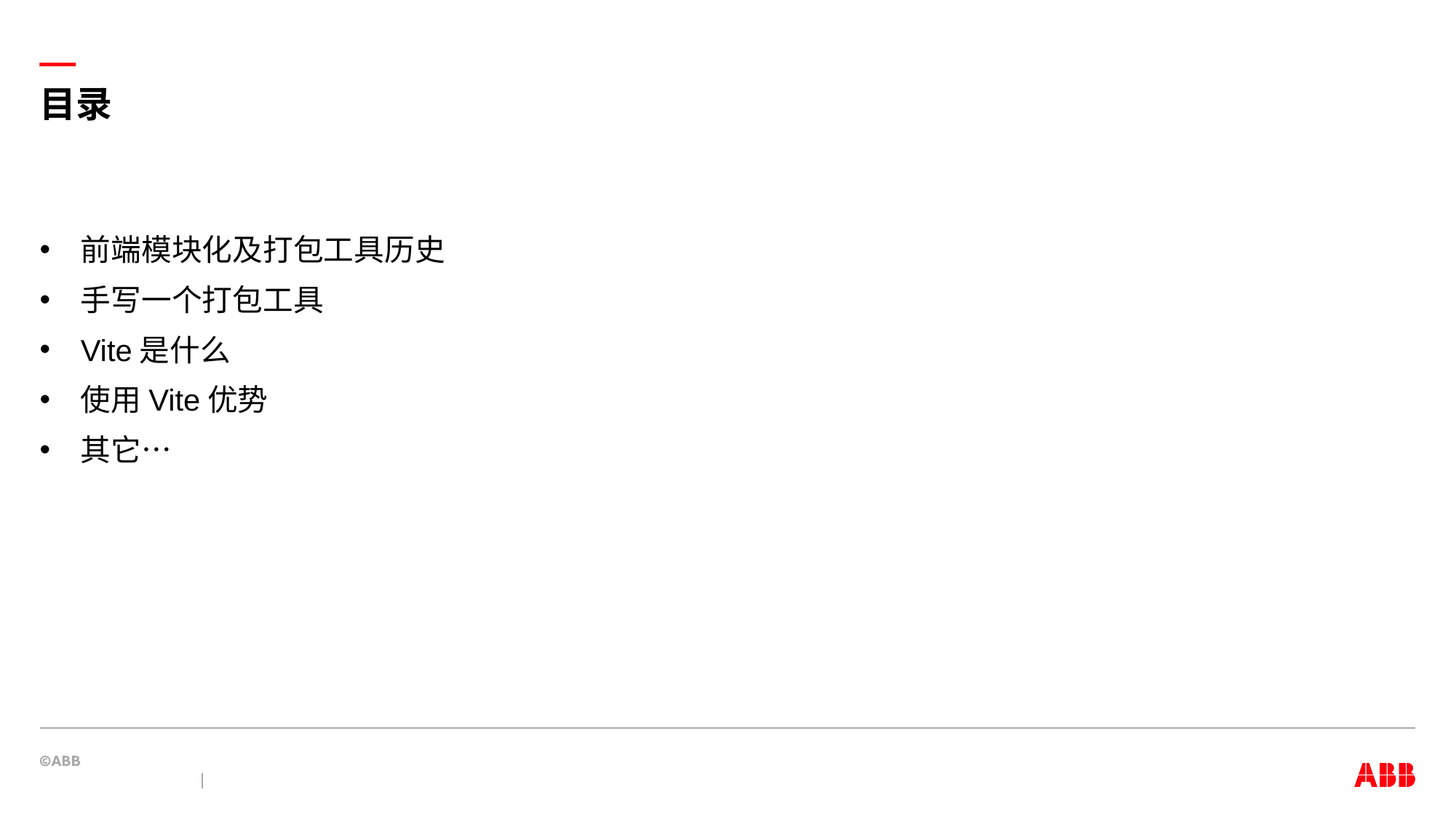

# 目录
前端模块化及打包工具历史
手写一个打包工具
Vite是什么
使用Vite优势
其它…